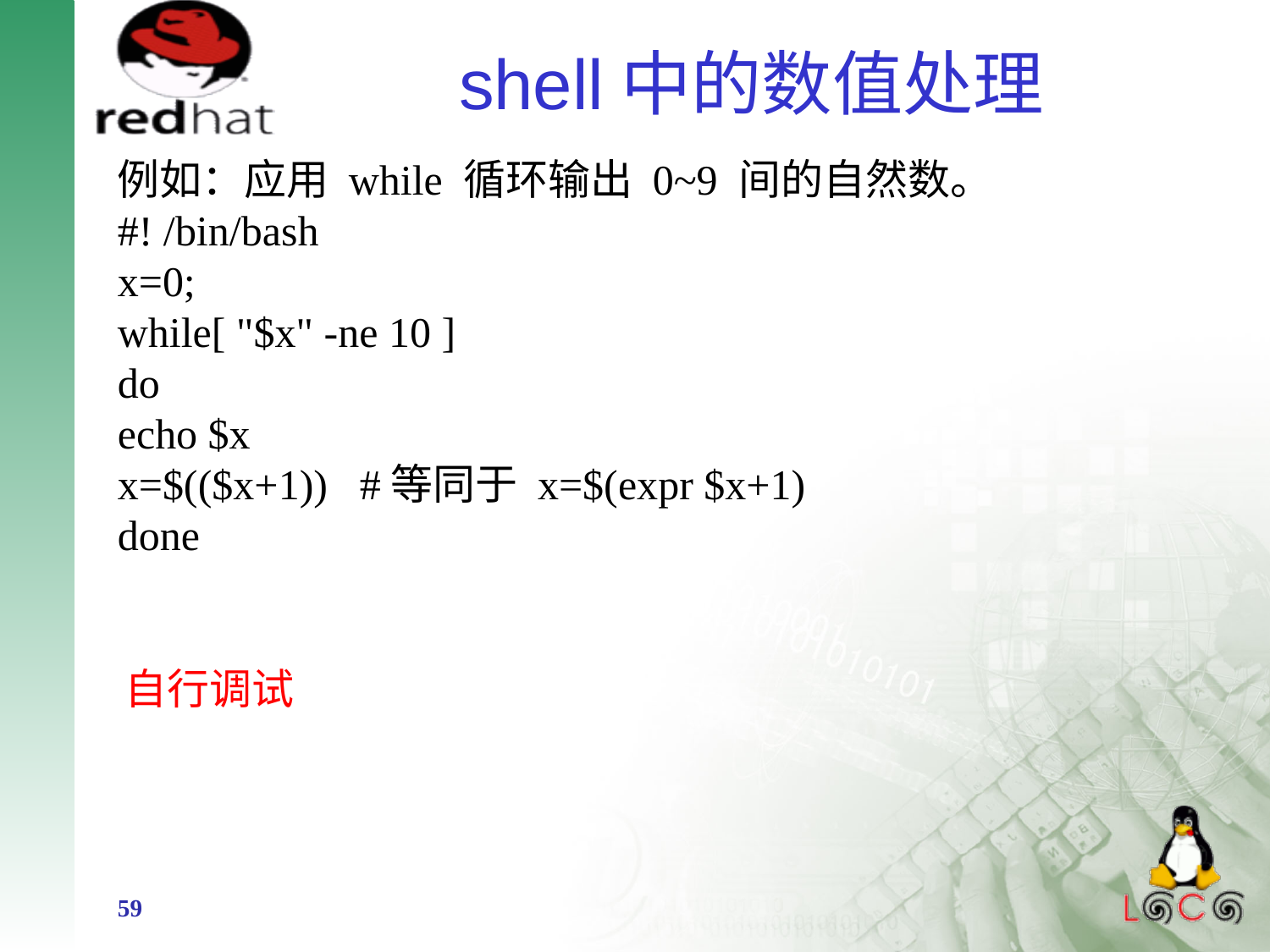

# shell中的数值处理
例如：应用 while 循环输出 0~9 间的自然数。
#! /bin/bash
x=0;
while[ "$x" -ne 10 ]
do
echo $x
x=$(($x+1))   #等同于 x=$(expr $x+1)
done
自行调试

59